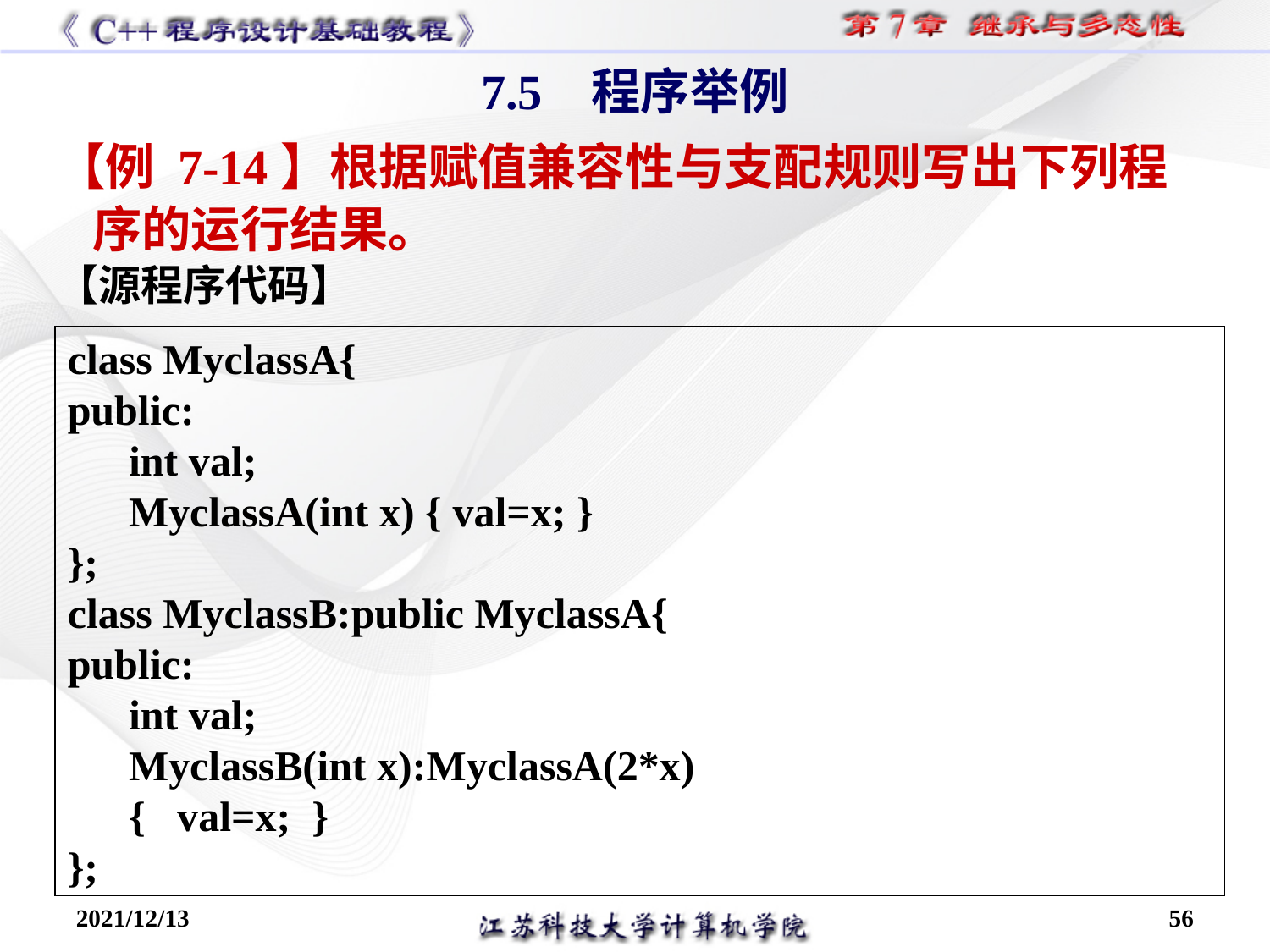

7.5   程序举例
【例 7-14】根据赋值兼容性与支配规则写出下列程序的运行结果。
【源程序代码】
class MyclassA{
public:
int val;
MyclassA(int x) { val=x; }
};
class MyclassB:public MyclassA{
public:
int val;
MyclassB(int x):MyclassA(2*x)
{   val=x;  }
};